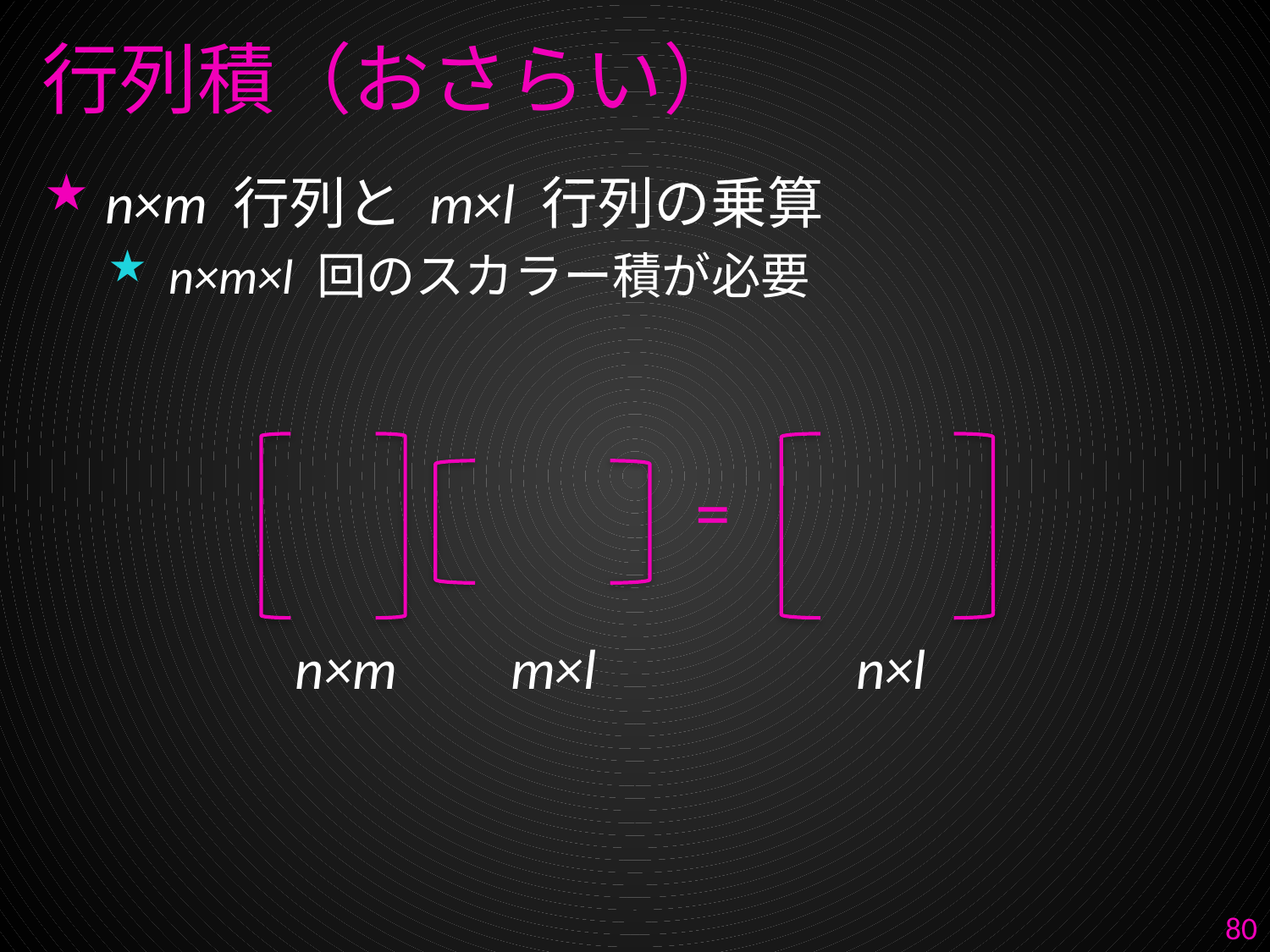

# 行列積（おさらい）
n×m 行列と m×l 行列の乗算
n×m×l 回のスカラー積が必要

=
n×m
m×l
n×l
80